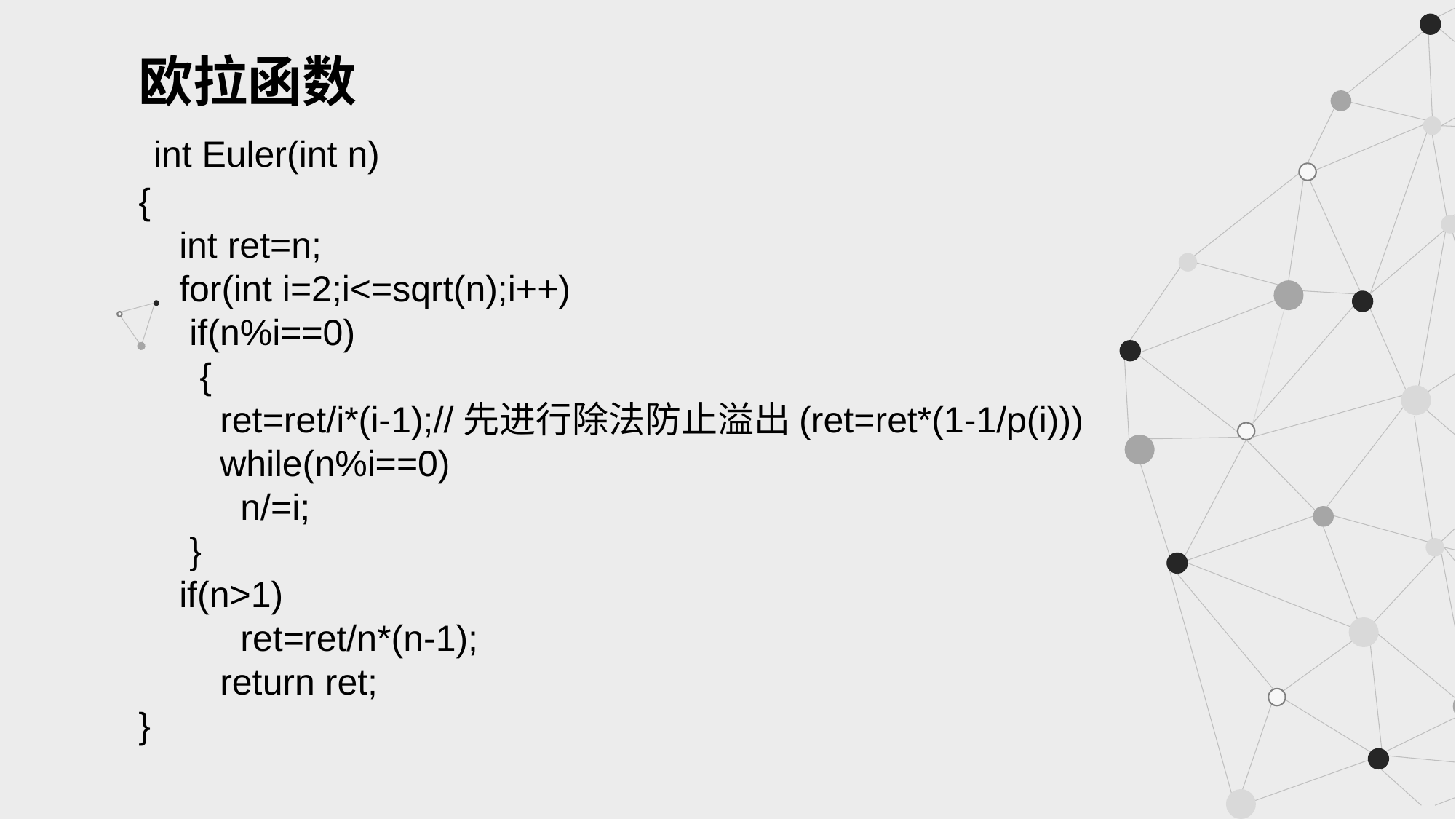

欧拉函数
 int Euler(int n)
{
    int ret=n;
    for(int i=2;i<=sqrt(n);i++)
     if(n%i==0)
      {
        ret=ret/i*(i-1);//先进行除法防止溢出(ret=ret*(1-1/p(i)))
        while(n%i==0)
          n/=i;
     }
    if(n>1)
          ret=ret/n*(n-1);
        return ret;
}